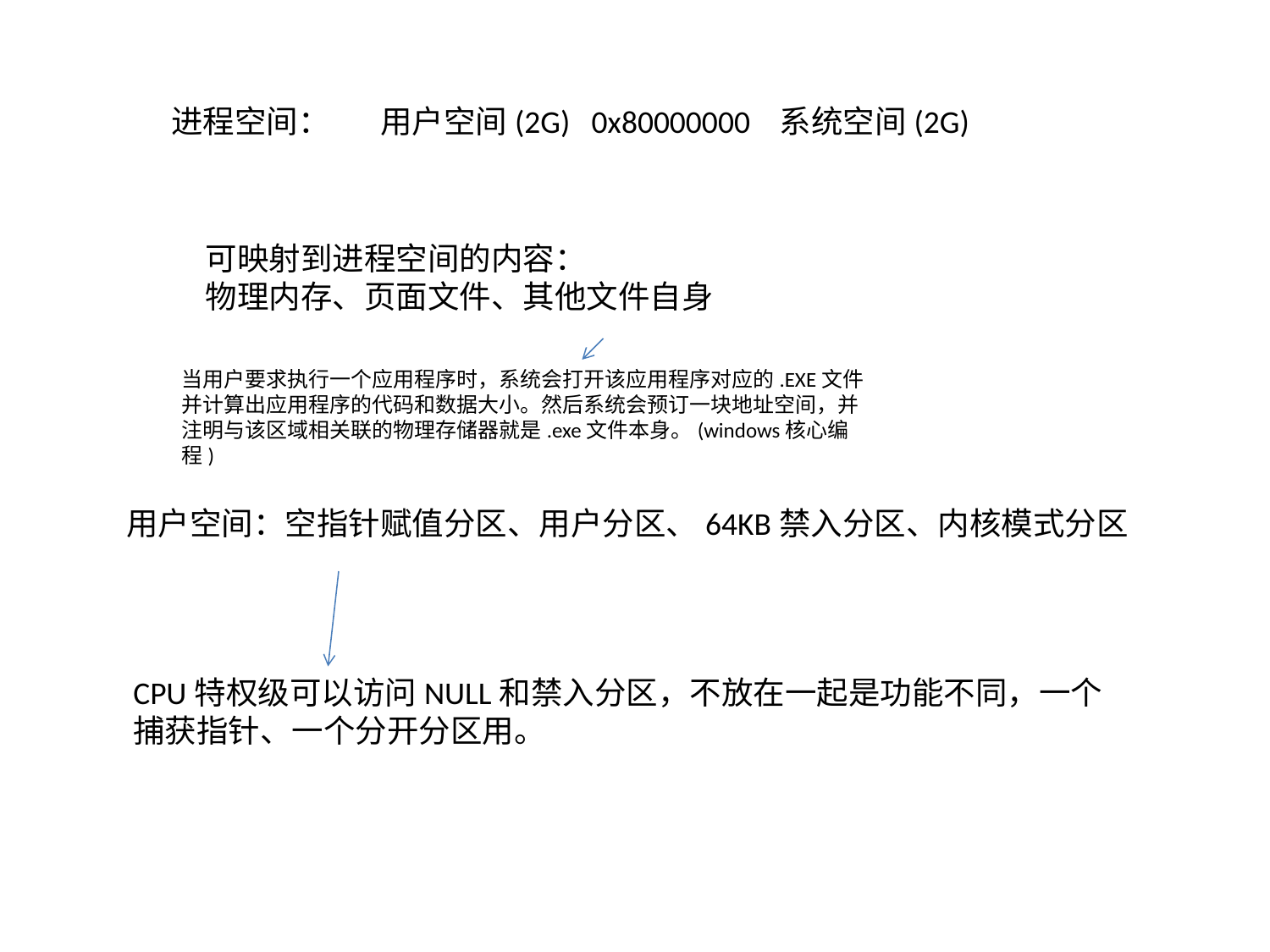

进程空间：       用户空间(2G)   0x80000000   系统空间(2G)
可映射到进程空间的内容：
物理内存、页面文件、其他文件自身
当用户要求执行一个应用程序时，系统会打开该应用程序对应的.EXE文件并计算出应用程序的代码和数据大小。然后系统会预订一块地址空间，并注明与该区域相关联的物理存储器就是.exe文件本身。(windows核心编程)
用户空间：空指针赋值分区、用户分区、64KB禁入分区、内核模式分区
CPU特权级可以访问NULL和禁入分区，不放在一起是功能不同，一个
捕获指针、一个分开分区用。